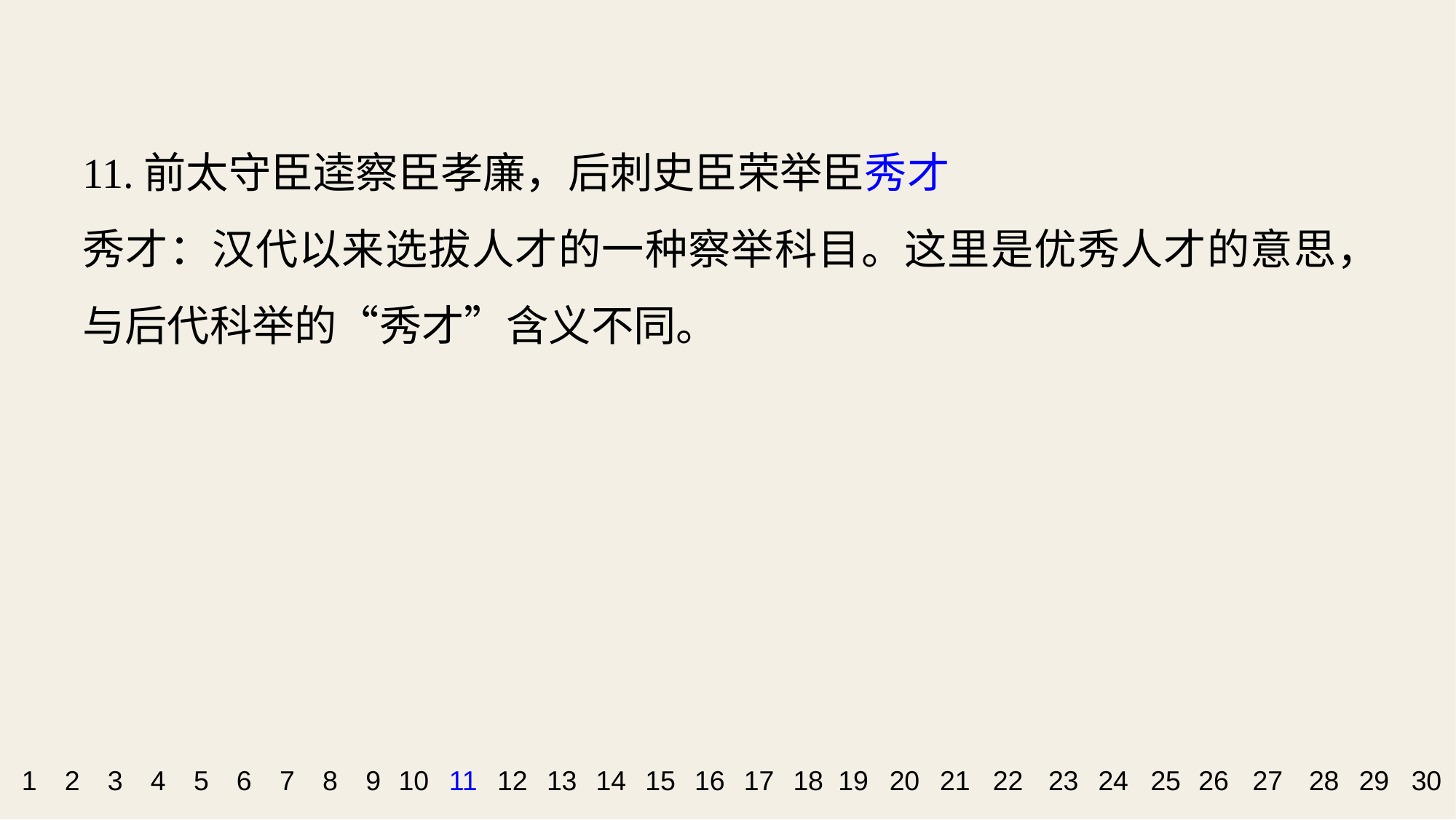

11.前太守臣逵察臣孝廉，后刺史臣荣举臣秀才
秀才：汉代以来选拔人才的一种察举科目。这里是优秀人才的意思，与后代科举的“秀才”含义不同。
1
2
3
4
5
6
7
8
9
10
11
12
13
14
15
16
17
18
19
20
21
22
23
24
25
26
27
28
29
30